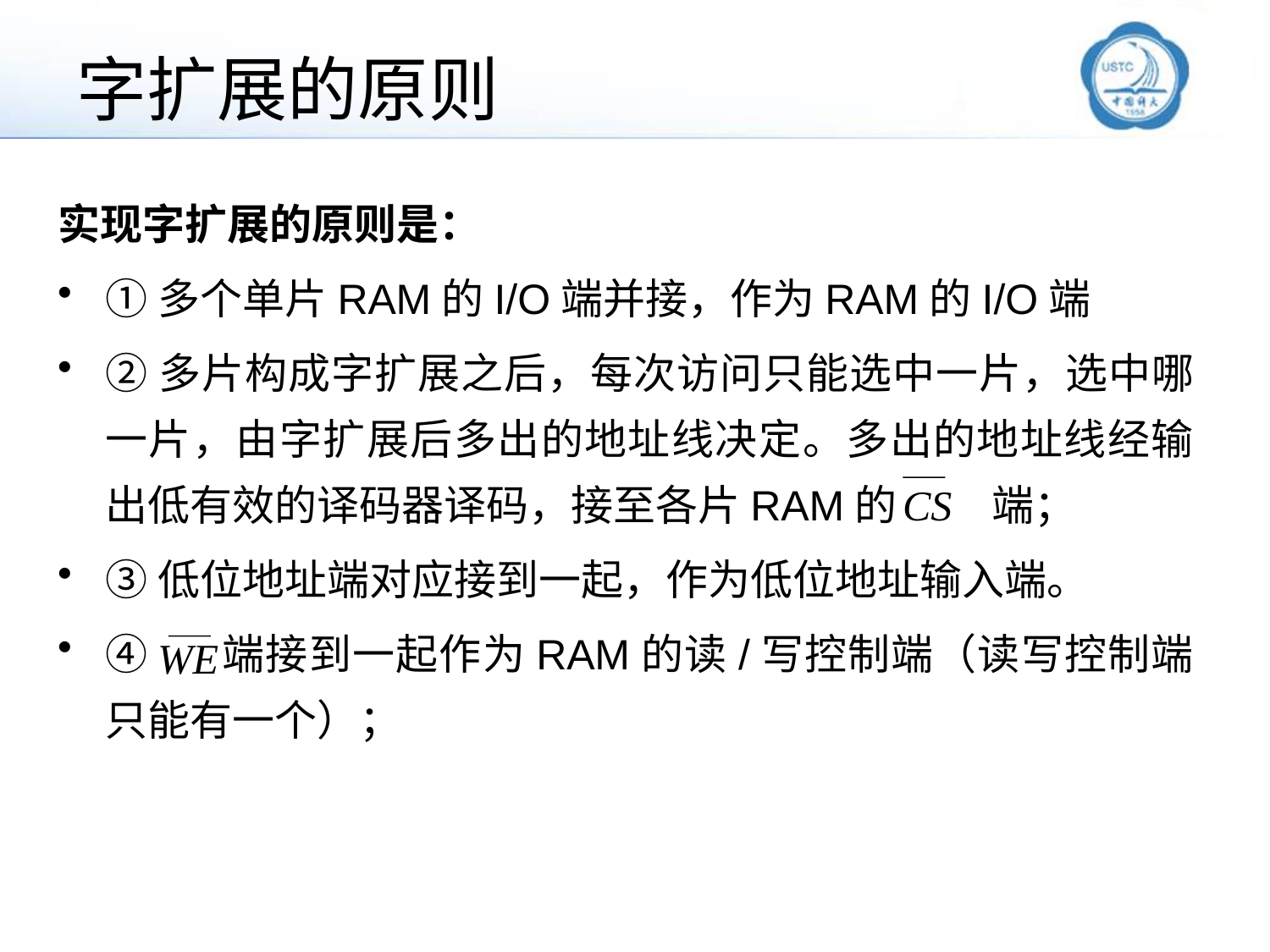

# 字扩展的原则
实现字扩展的原则是：
①多个单片RAM的I/O端并接，作为RAM的I/O端
②多片构成字扩展之后，每次访问只能选中一片，选中哪一片，由字扩展后多出的地址线决定。多出的地址线经输出低有效的译码器译码，接至各片RAM的          端；
③低位地址端对应接到一起，作为低位地址输入端。
④      端接到一起作为RAM的读/写控制端（读写控制端只能有一个）；
CS

WE